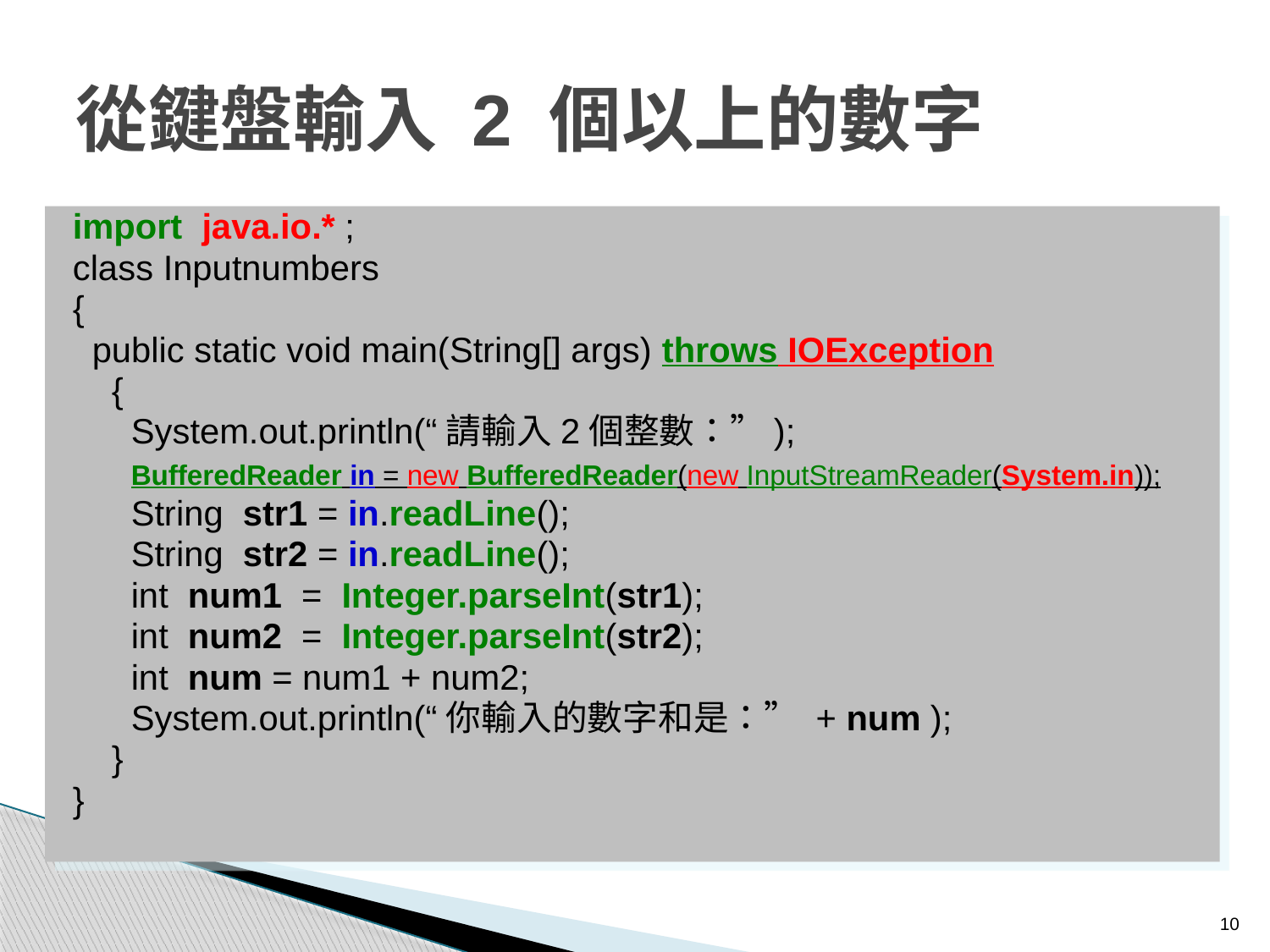

# 從鍵盤輸入 2 個以上的數字
import  java.io.* ;
class Inputnumbers
{
  public static void main(String[] args) throws IOException
    {
      System.out.println(“請輸入2個整數：”);
      BufferedReader in = new BufferedReader(new InputStreamReader(System.in));
      String  str1 = in.readLine();
      String  str2 = in.readLine();
      int  num1  =  Integer.parseInt(str1);
      int  num2  =  Integer.parseInt(str2);
      int  num = num1 + num2;
      System.out.println(“你輸入的數字和是：” + num );
    }
}
10